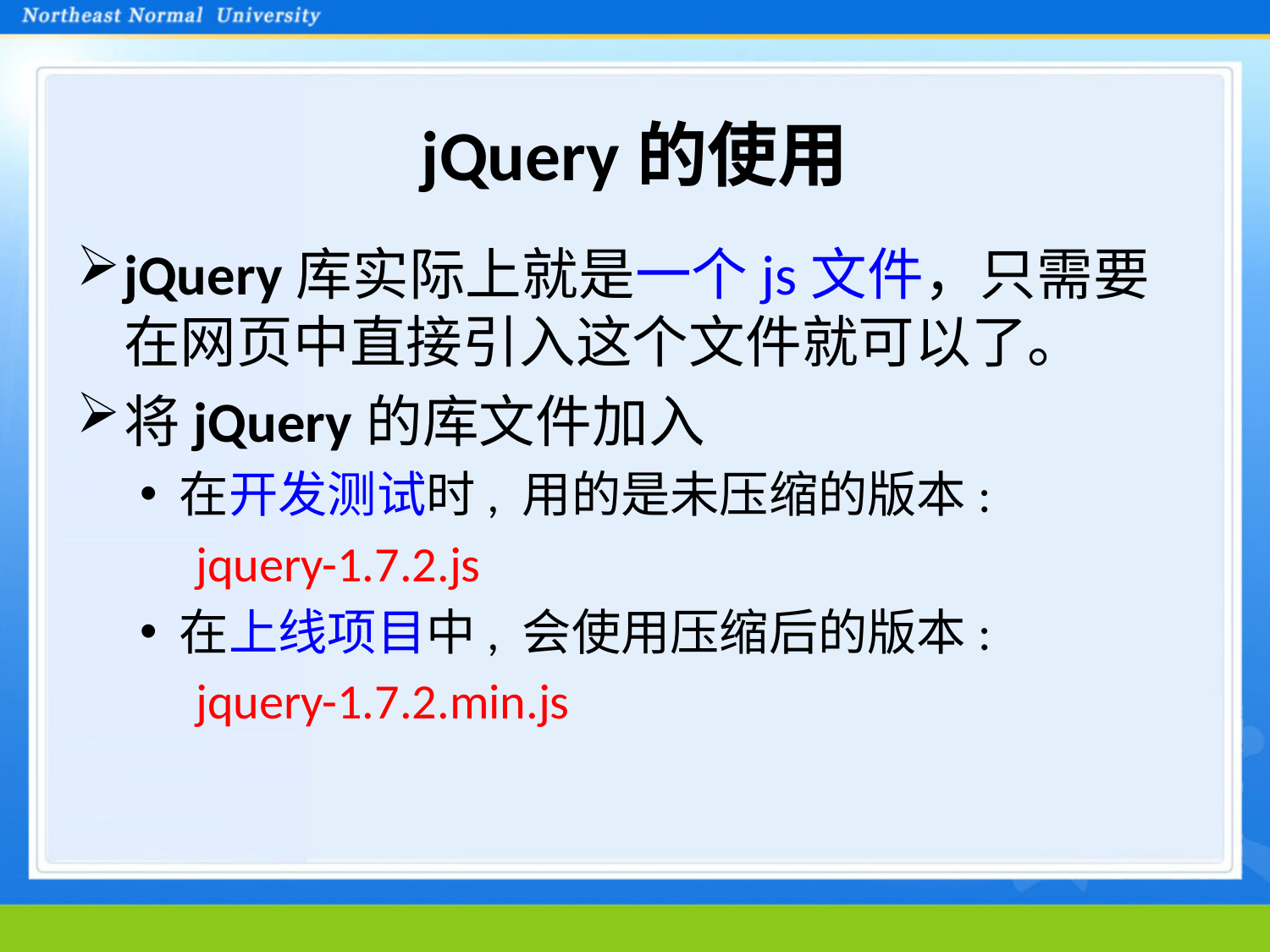

# jQuery的使用
jQuery库实际上就是一个js文件，只需要在网页中直接引入这个文件就可以了。
将jQuery的库文件加入
在开发测试时, 用的是未压缩的版本:
     jquery-1.7.2.js
在上线项目中, 会使用压缩后的版本:
     jquery-1.7.2.min.js